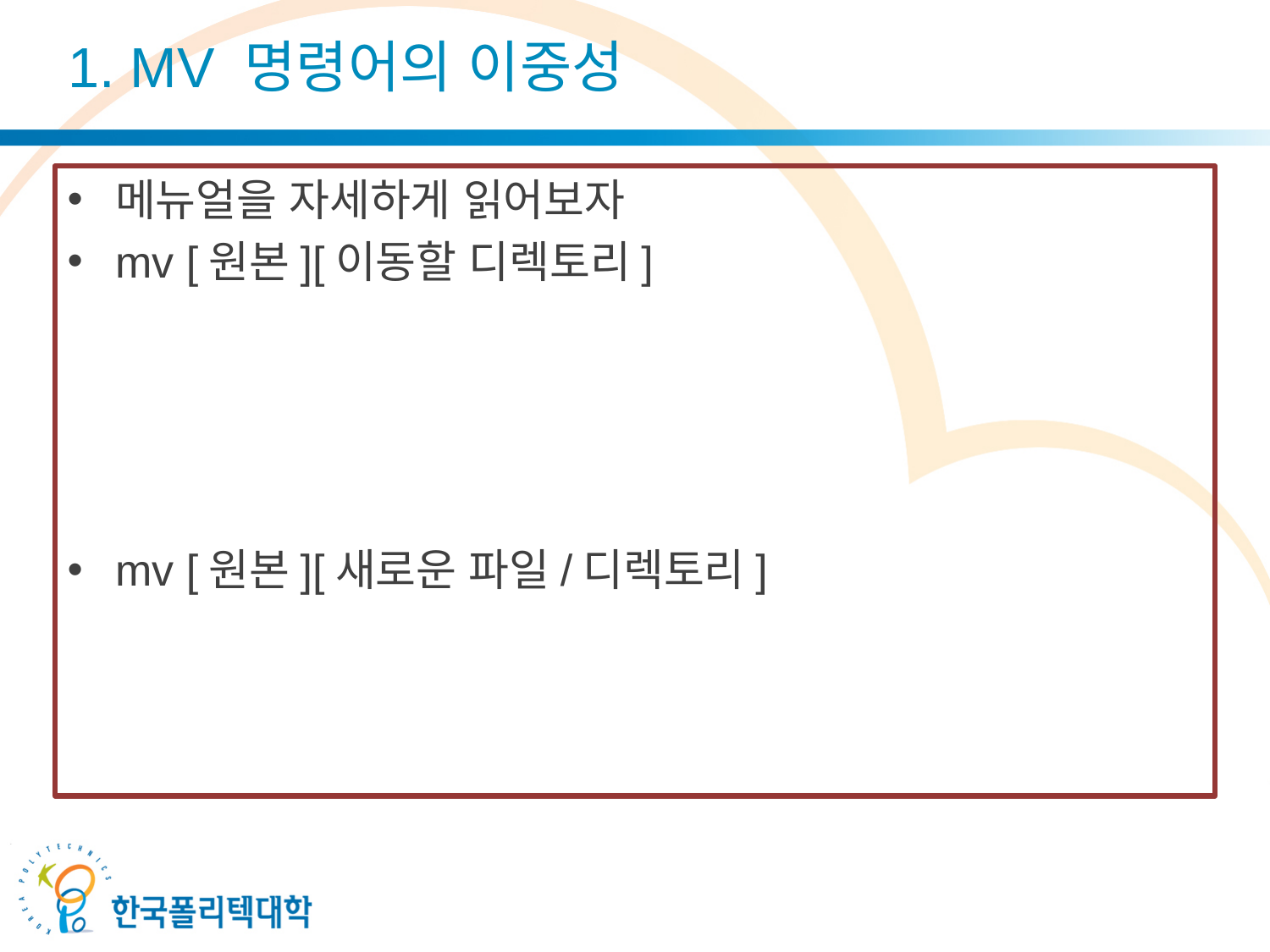

# 1. MV 명령어의 이중성
메뉴얼을 자세하게 읽어보자
mv [원본][이동할 디렉토리]

mv [원본][새로운 파일/디렉토리]